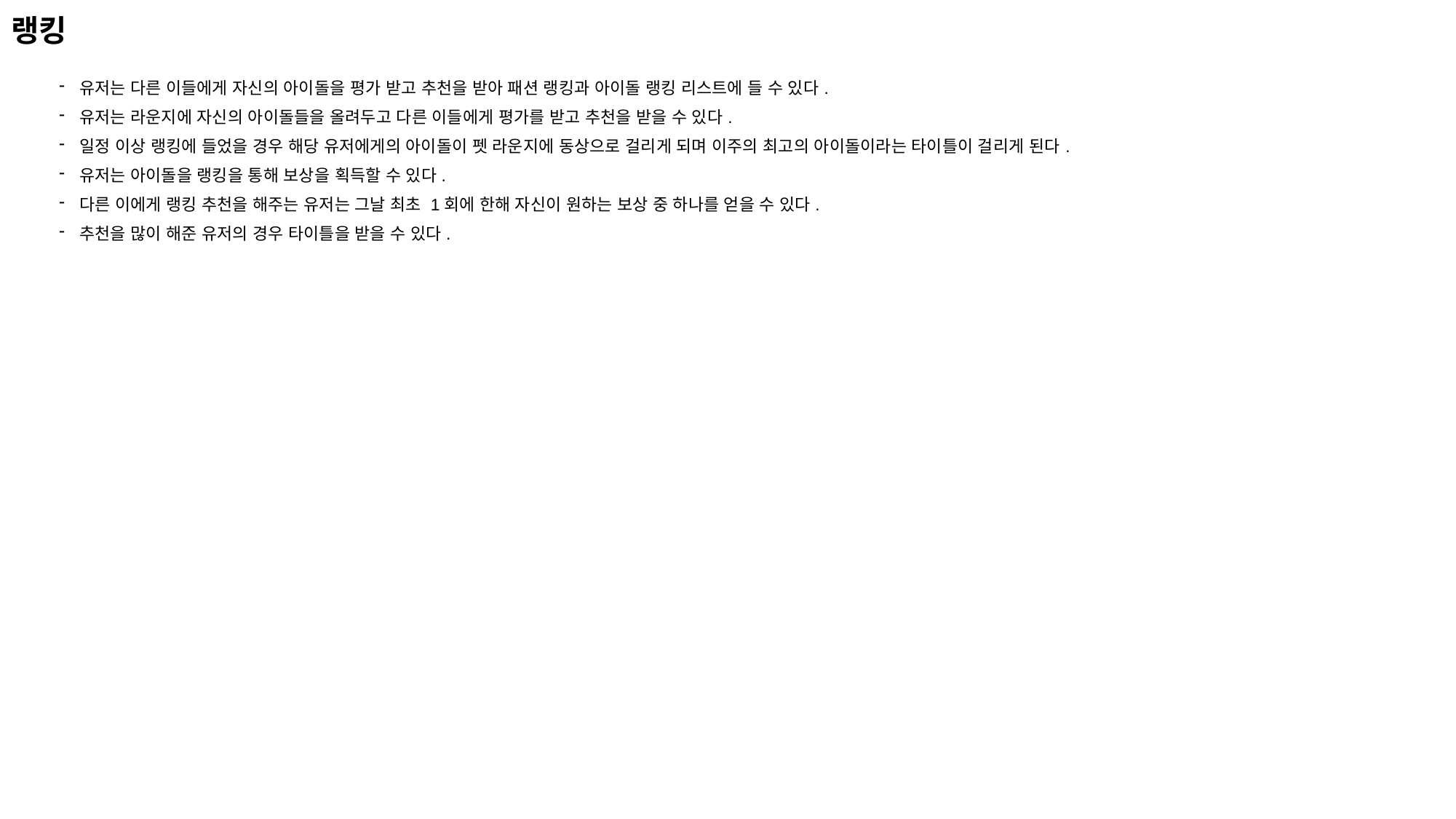

# 랭킹
유저는 다른 이들에게 자신의 아이돌을 평가 받고 추천을 받아 패션 랭킹과 아이돌 랭킹 리스트에 들 수 있다.
유저는 라운지에 자신의 아이돌들을 올려두고 다른 이들에게 평가를 받고 추천을 받을 수 있다.
일정 이상 랭킹에 들었을 경우 해당 유저에게의 아이돌이 펫 라운지에 동상으로 걸리게 되며 이주의 최고의 아이돌이라는 타이틀이 걸리게 된다.
유저는 아이돌을 랭킹을 통해 보상을 획득할 수 있다.
다른 이에게 랭킹 추천을 해주는 유저는 그날 최초 1회에 한해 자신이 원하는 보상 중 하나를 얻을 수 있다.
추천을 많이 해준 유저의 경우 타이틀을 받을 수 있다.